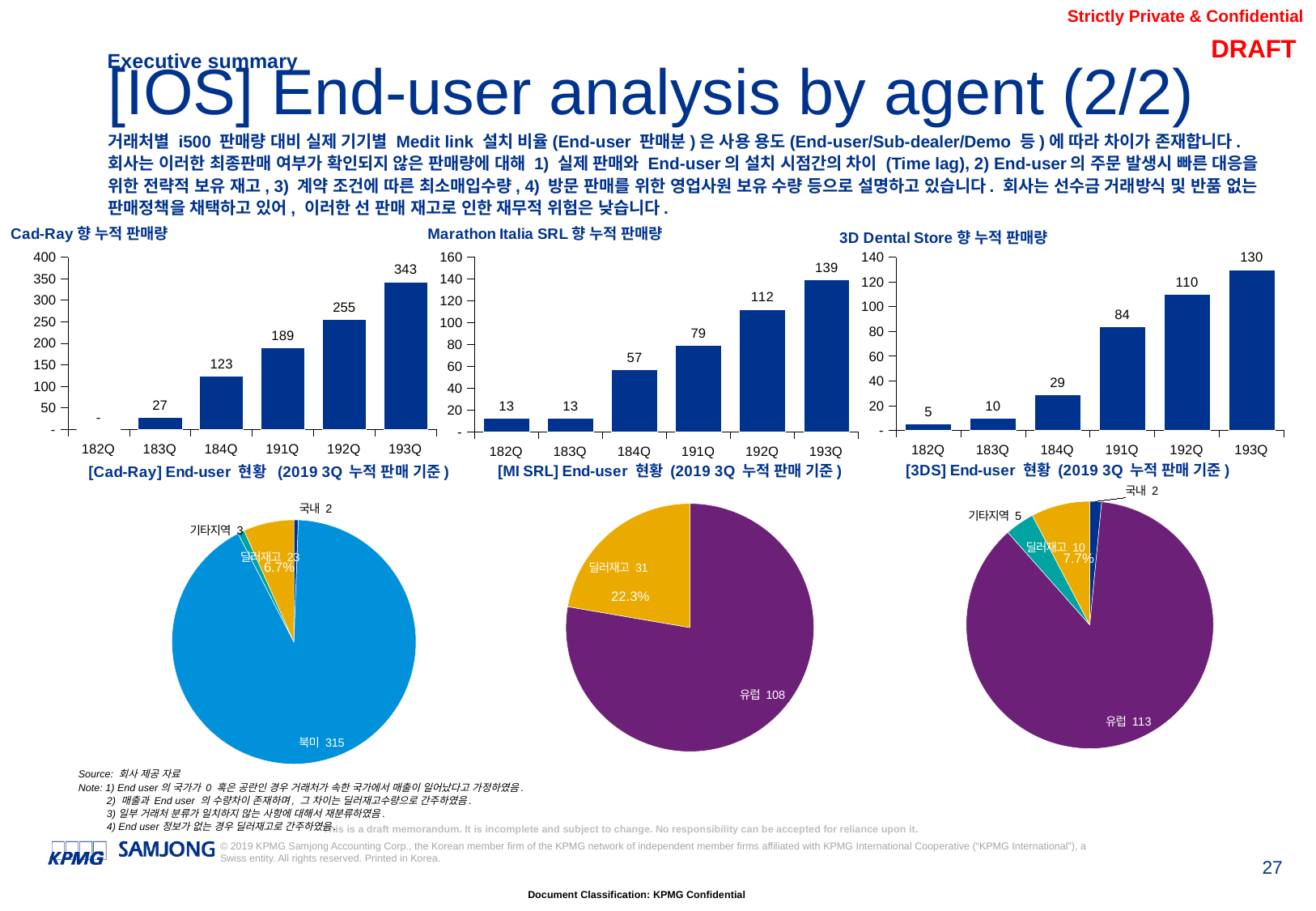

Executive summary
[IOS] End-user analysis by agent (2/2)
거래처별 i500 판매량 대비 실제 기기별 Medit link 설치 비율(End-user 판매분)은 사용 용도(End-user/Sub-dealer/Demo 등)에 따라 차이가 존재합니다. 회사는 이러한 최종판매 여부가 확인되지 않은 판매량에 대해 1) 실제 판매와 End-user의 설치 시점간의 차이 (Time lag), 2) End-user의 주문 발생시 빠른 대응을 위한 전략적 보유 재고, 3) 계약 조건에 따른 최소매입수량, 4) 방문 판매를 위한 영업사원 보유 수량 등으로 설명하고 있습니다. 회사는 선수금 거래방식 및 반품 없는 판매정책을 채택하고 있어, 이러한 선 판매 재고로 인한 재무적 위험은 낮습니다.

### Chart: Cad-Ray향 누적 판매량

| Category | Cad-Ray |
|---|---|
| 182Q | 0.0 |
| 183Q | 27.0 |
| 184Q | 123.0 |
| 191Q | 189.0 |
| 192Q | 255.0 |
| 193Q | 343.0 |

### Chart: Marathon Italia SRL향 누적 판매량

| Category | Marathon Italia SRL |
|---|---|
| 182Q | 13.0 |
| 183Q | 13.0 |
| 184Q | 57.0 |
| 191Q | 79.0 |
| 192Q | 112.0 |
| 193Q | 139.0 |

### Chart: 3D Dental Store향 누적 판매량

| Category | 3D Dental Store |
|---|---|
| 182Q | 5.0 |
| 183Q | 10.0 |
| 184Q | 29.0 |
| 191Q | 84.0 |
| 192Q | 110.0 |
| 193Q | 130.0 |

### Chart: [MI SRL] End-user 현황 (2019 3Q 누적 판매 기준)

| Category | Marathon Italia SRL |
|---|---|
| 국내 | None |
| 북미 | None |
| 유럽 | 108.0 |
| 아시아 | None |
| 기타지역 | None |
| 딜러재고 | 31.0 |

### Chart: [3DS] End-user 현황 (2019 3Q 누적 판매 기준)

| Category | 3D Dental Store |
|---|---|
| 국내 | 2.0 |
| 북미 | None |
| 유럽 | 113.0 |
| 아시아 | None |
| 기타지역 | 5.0 |
| 딜러재고 | 10.0 |

### Chart: [Cad-Ray] End-user 현황  (2019 3Q 누적 판매 기준)

| Category | Cad-Ray |
|---|---|
| 국내 | 2.0 |
| 북미 | 315.0 |
| 유럽 | None |
| 아시아 | None |
| 기타지역 | 3.0 |
| 딜러재고 | 23.0 |
7.7%
6.7%
22.3%
Source: 회사 제공 자료
Note: 1) End user의 국가가 0 혹은 공란인 경우 거래처가 속한 국가에서 매출이 일어났다고 가정하였음.
          2) 매출과 End user 의 수량차이 존재하며, 그 차이는 딜러재고수량으로 간주하였음.
          3)일부 거래처 분류가 일치하지 않는 사항에 대해서 재분류하였음.
          4) End user정보가 없는 경우 딜러재고로 간주하였음.